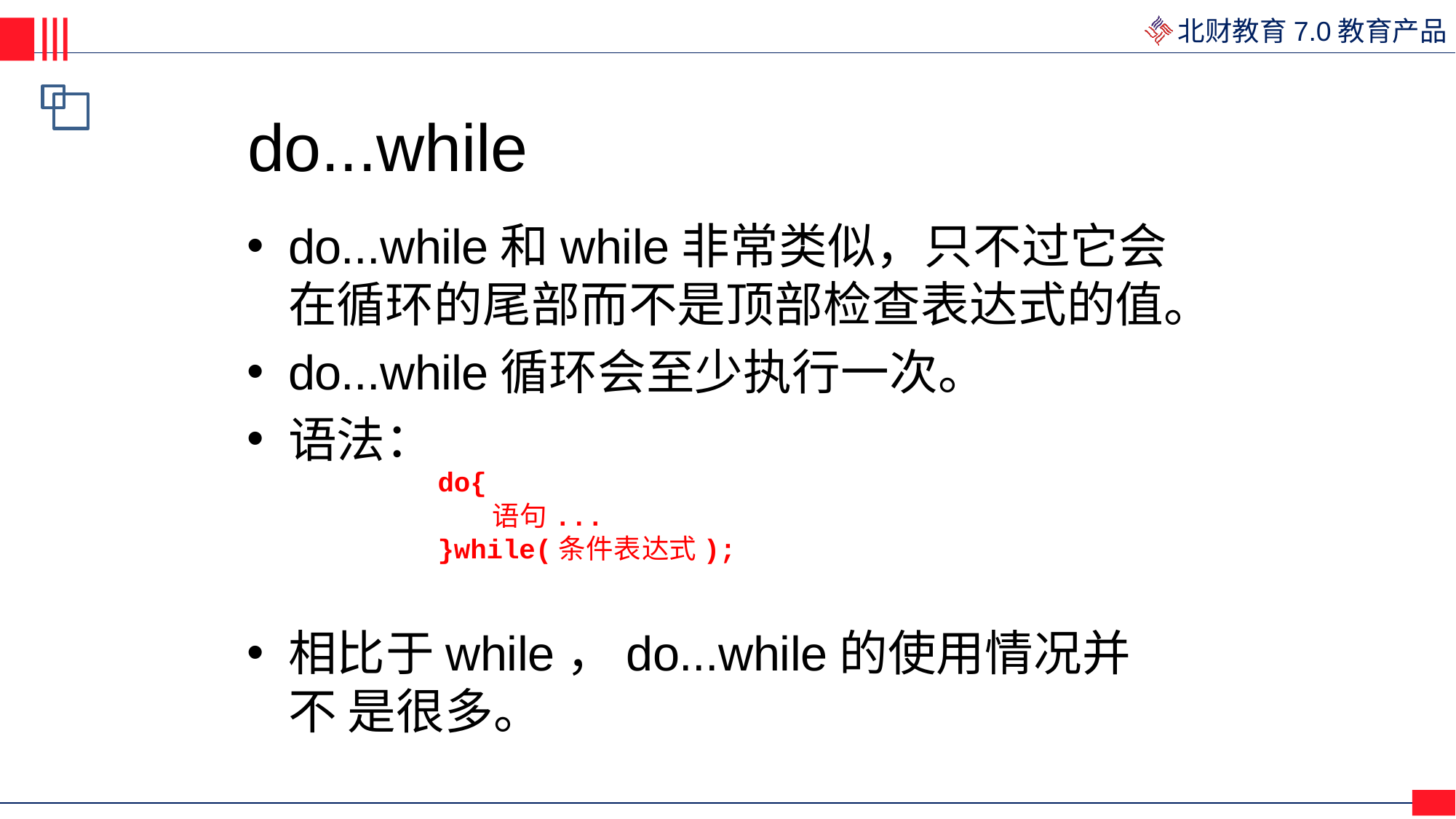

# do...while
do...while和while非常类似，只不过它会 在循环的尾部而不是顶部检查表达式的值。
do...while循环会至少执行一次。
语法：
do{
语句...
}while(条件表达式);

相比于while，do...while的使用情况并不 是很多。